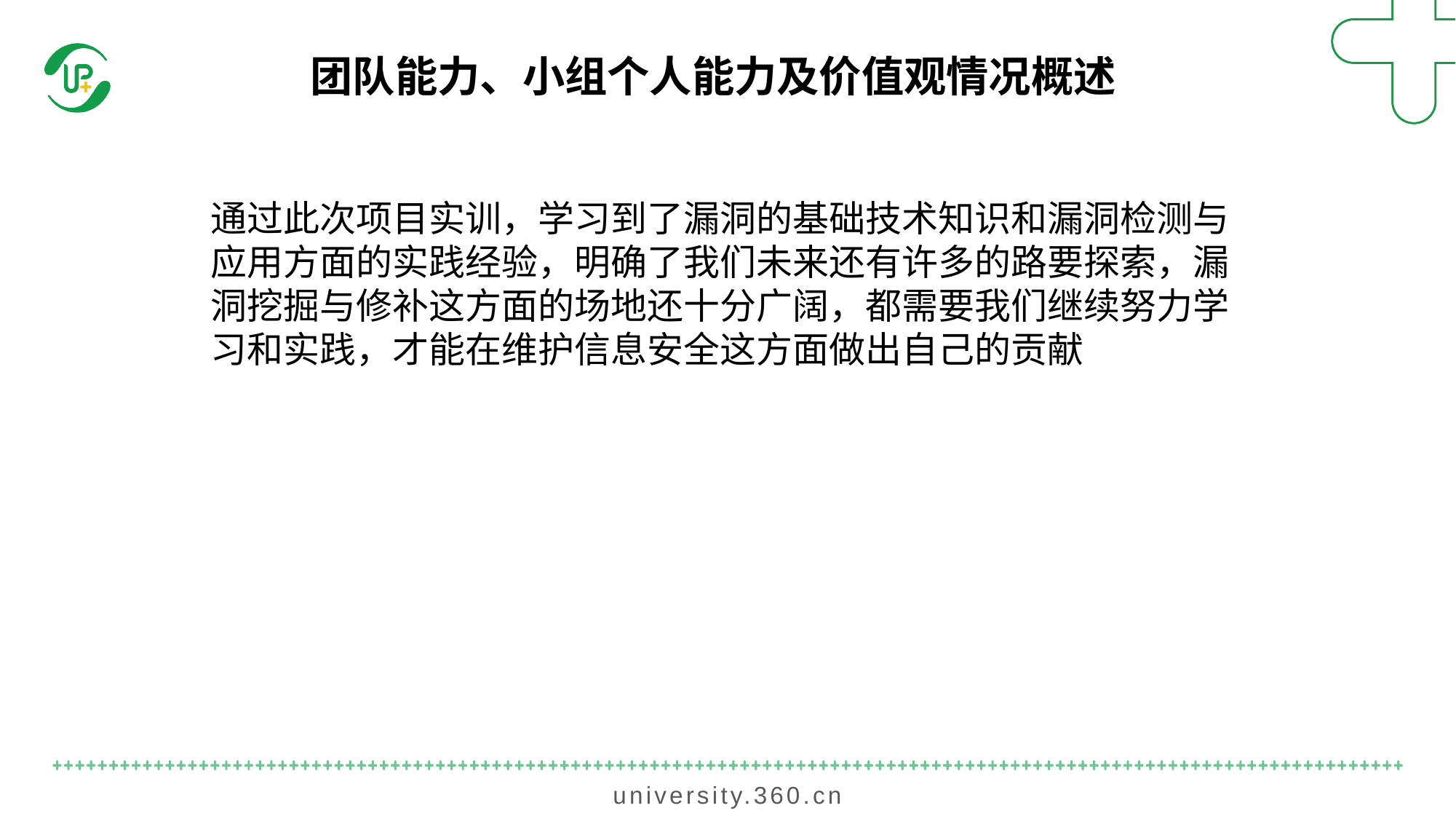

团队能力、小组个人能力及价值观情况概述
通过此次项目实训，学习到了漏洞的基础技术知识和漏洞检测与应用方面的实践经验，明确了我们未来还有许多的路要探索，漏洞挖掘与修补这方面的场地还十分广阔，都需要我们继续努力学习和实践，才能在维护信息安全这方面做出自己的贡献